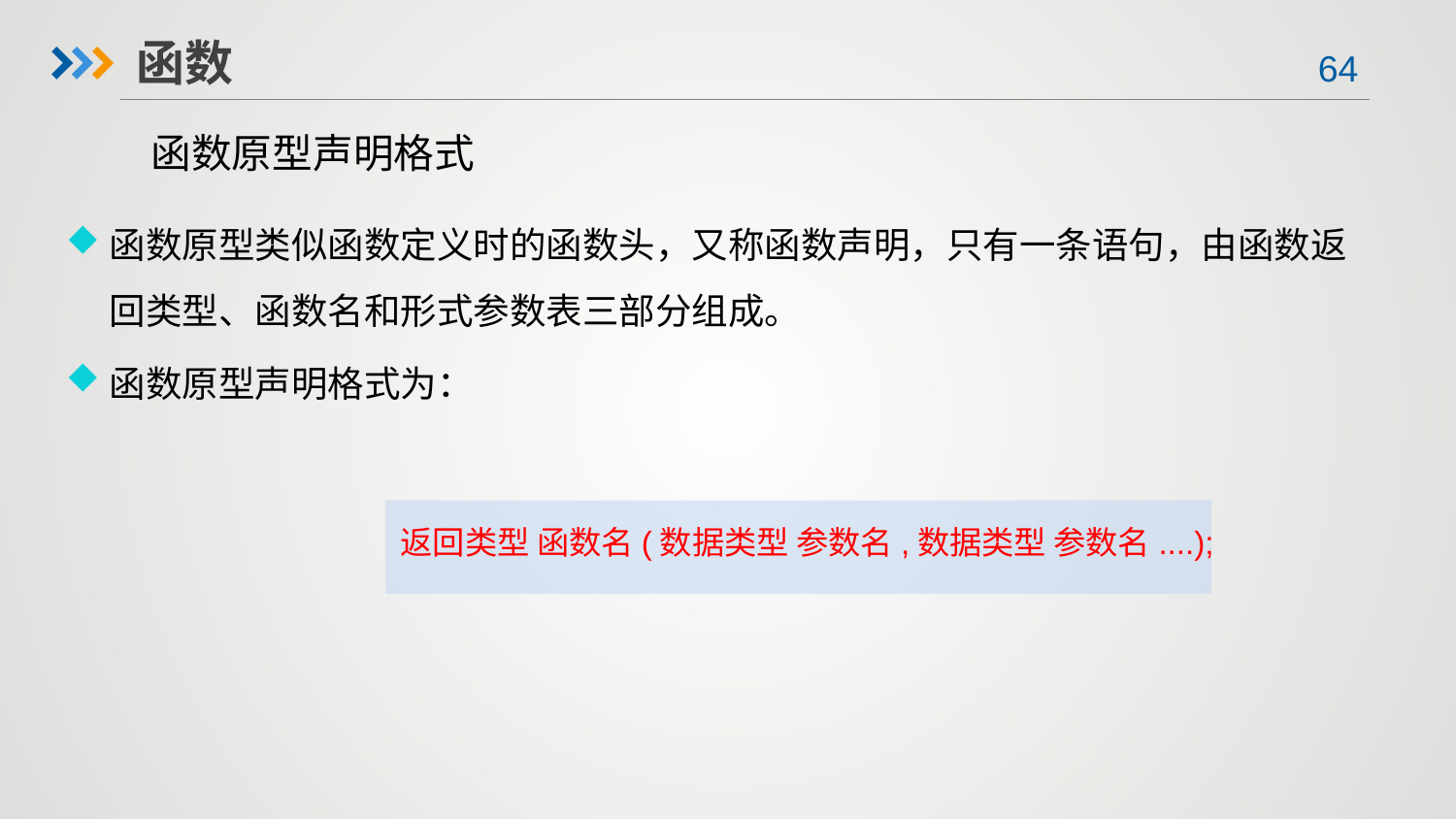

函数
函数原型声明格式
函数原型类似函数定义时的函数头，又称函数声明，只有一条语句，由函数返回类型、函数名和形式参数表三部分组成。
函数原型声明格式为：

返回类型 函数名(数据类型 参数名,数据类型 参数名....);